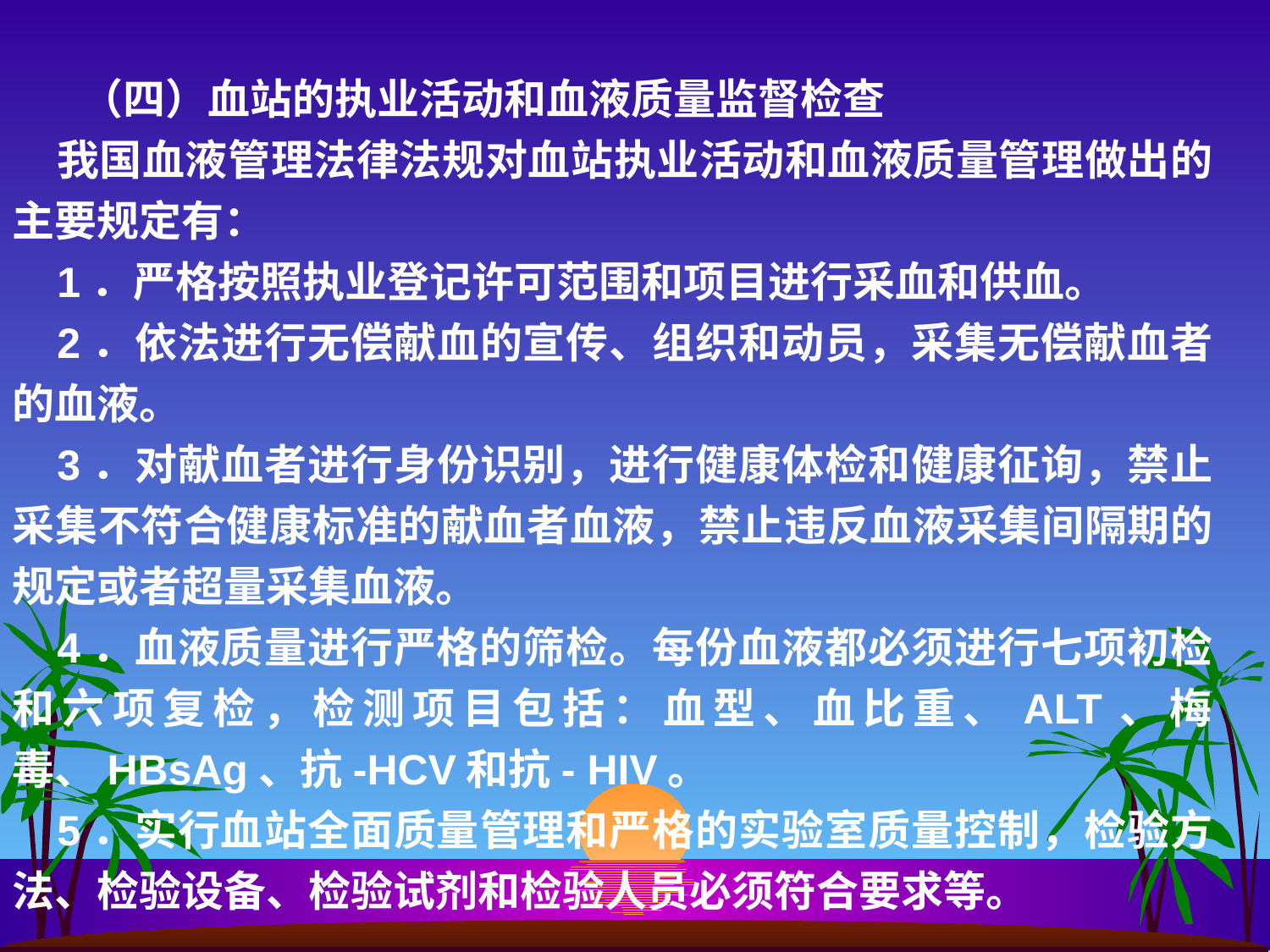

（四）血站的执业活动和血液质量监督检查
我国血液管理法律法规对血站执业活动和血液质量管理做出的主要规定有：
1．严格按照执业登记许可范围和项目进行采血和供血。
2．依法进行无偿献血的宣传、组织和动员，采集无偿献血者的血液。
3．对献血者进行身份识别，进行健康体检和健康征询，禁止采集不符合健康标准的献血者血液，禁止违反血液采集间隔期的规定或者超量采集血液。
4．血液质量进行严格的筛检。每份血液都必须进行七项初检和六项复检，检测项目包括：血型、血比重、ALT、梅毒、HBsAg、抗-HCV和抗- HIV。
5．实行血站全面质量管理和严格的实验室质量控制，检验方法、检验设备、检验试剂和检验人员必须符合要求等。
#